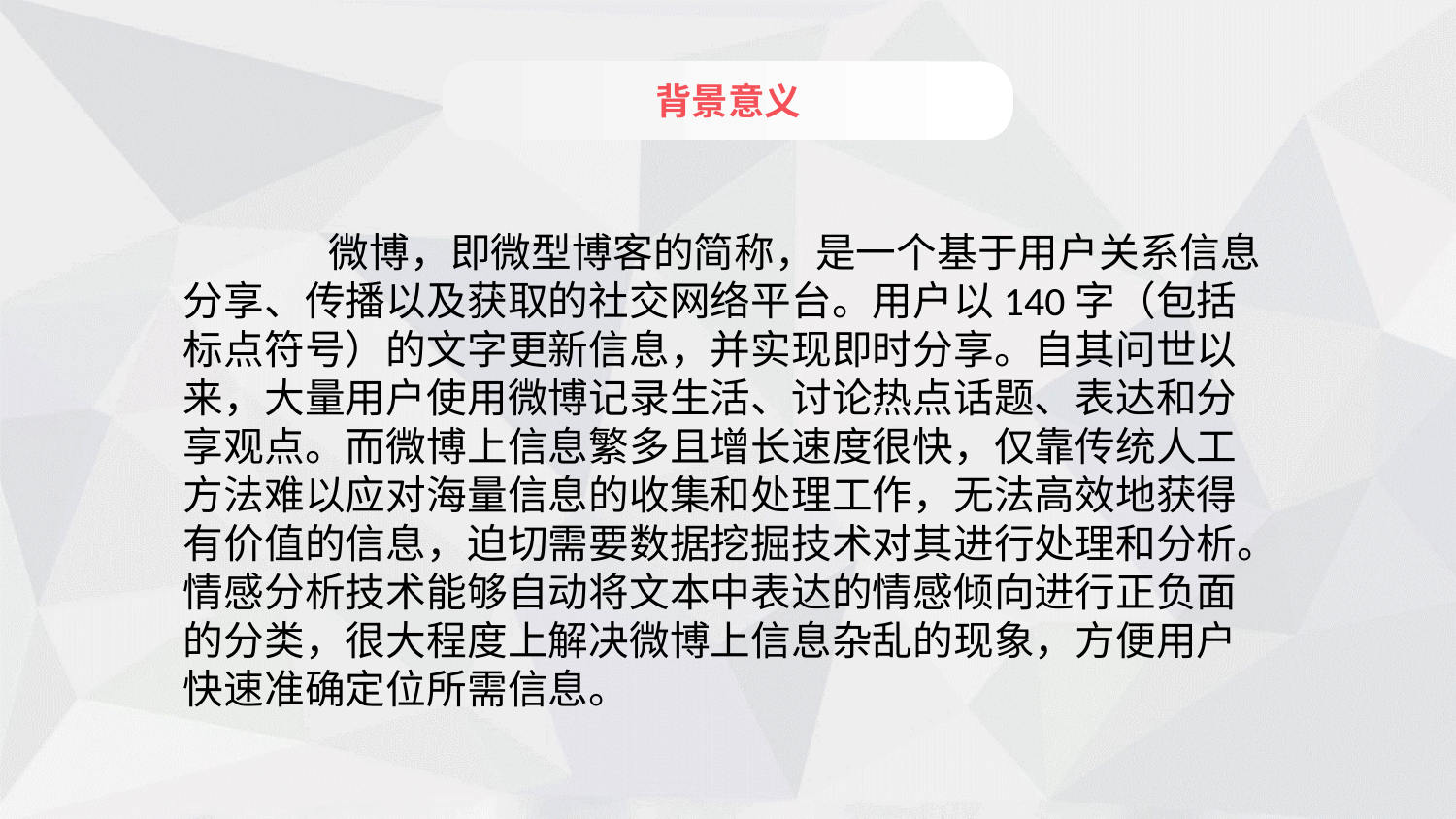

背景意义
	微博，即微型博客的简称，是一个基于用户关系信息分享、传播以及获取的社交网络平台。用户以140字（包括标点符号）的文字更新信息，并实现即时分享。自其问世以来，大量用户使用微博记录生活、讨论热点话题、表达和分享观点。而微博上信息繁多且增长速度很快，仅靠传统人工方法难以应对海量信息的收集和处理工作，无法高效地获得有价值的信息，迫切需要数据挖掘技术对其进行处理和分析。情感分析技术能够自动将文本中表达的情感倾向进行正负面的分类，很大程度上解决微博上信息杂乱的现象，方便用户快速准确定位所需信息。